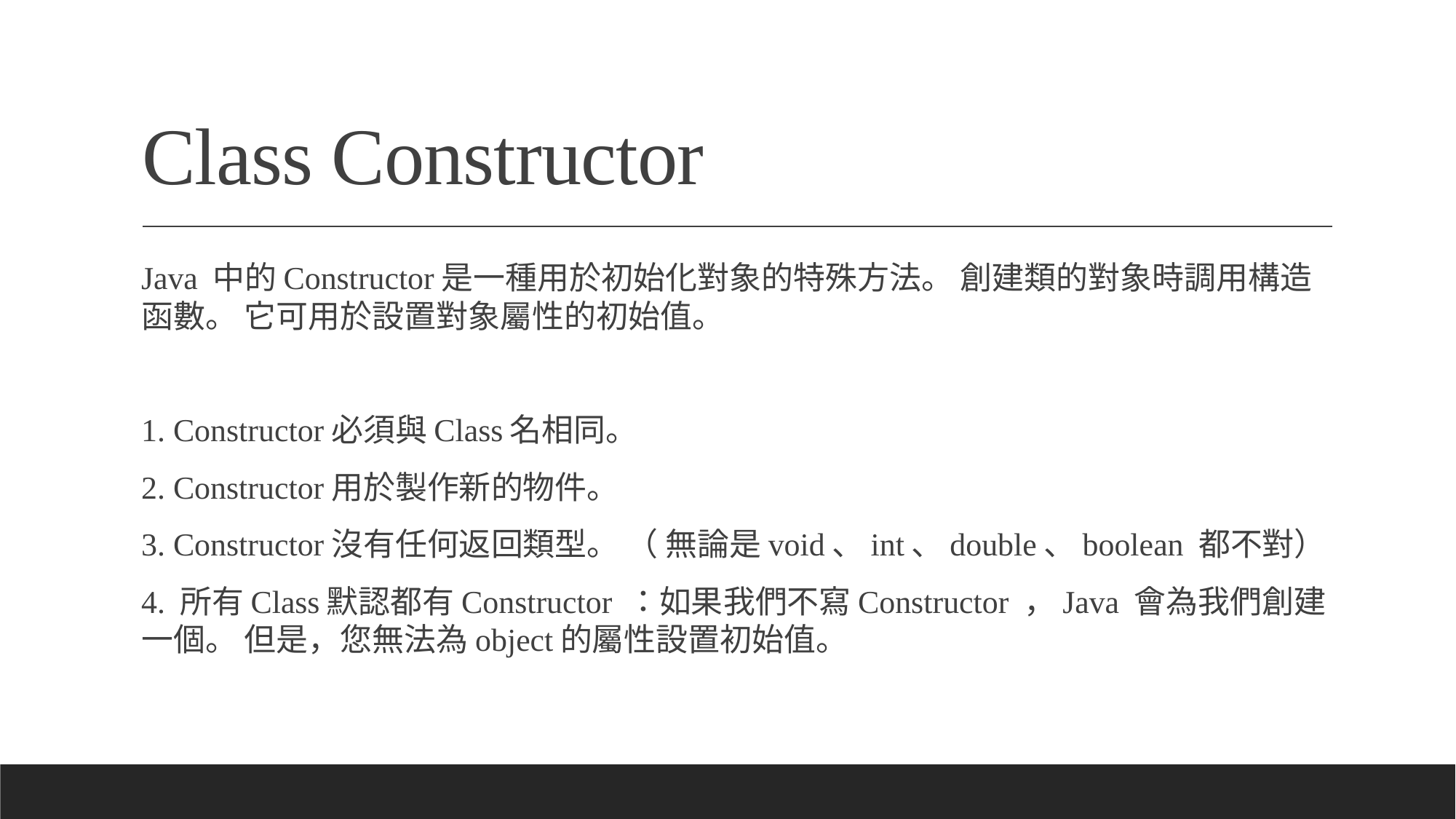

# Class Constructor
Java 中的Constructor是一種用於初始化對象的特殊方法。 創建類的對象時調用構造函數。 它可用於設置對象屬性的初始值。

1. Constructor必須與Class名相同。
2. Constructor用於製作新的物件。
3. Constructor沒有任何返回類型。 （ 無論是void、int、double、boolean 都不對）
4. 所有Class默認都有Constructor ：如果我們不寫Constructor ，Java 會為我們創建一個。 但是，您無法為object的屬性設置初始值。